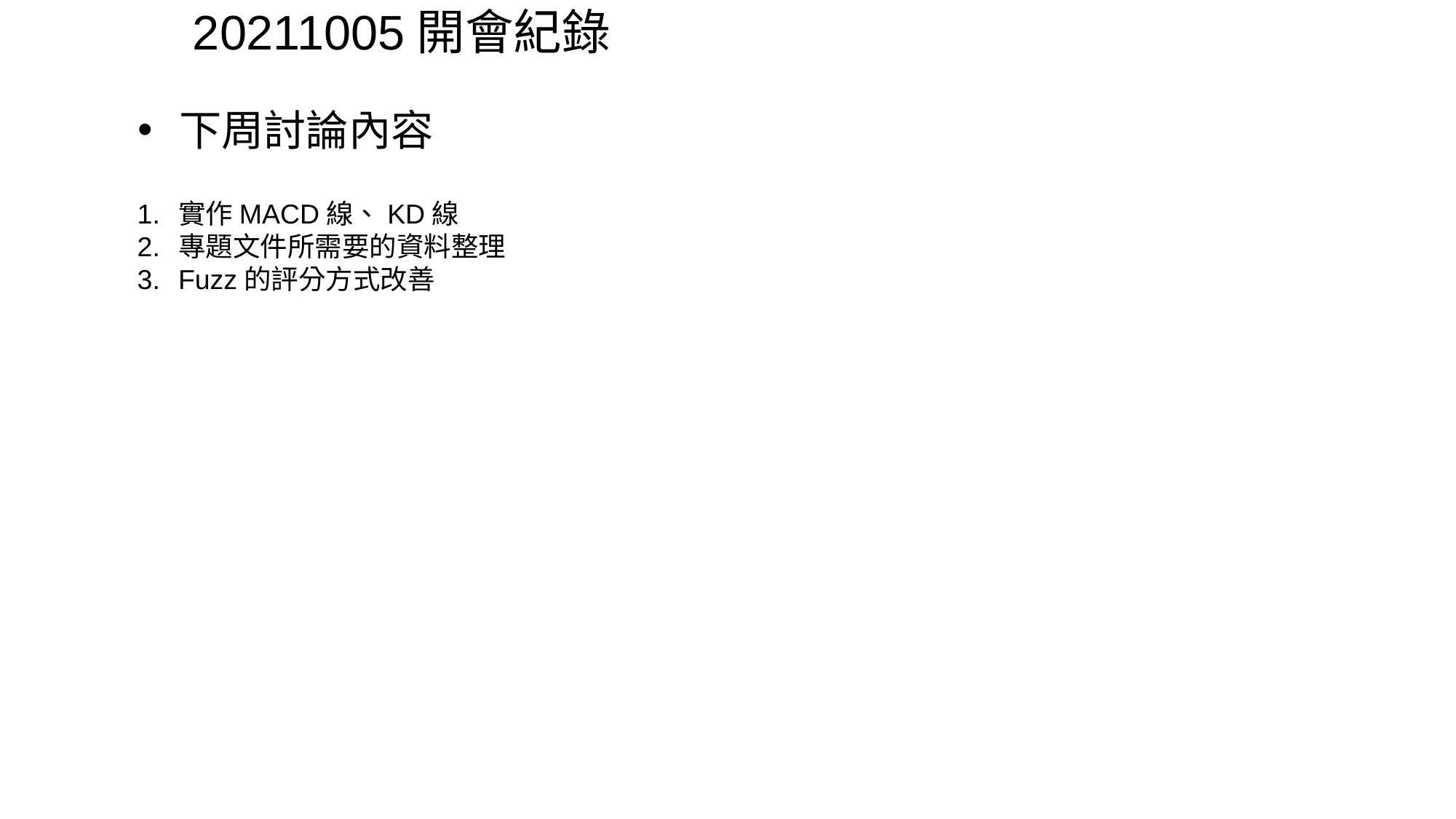

20211005開會紀錄
下周討論內容
實作MACD線、KD線
專題文件所需要的資料整理
Fuzz的評分方式改善